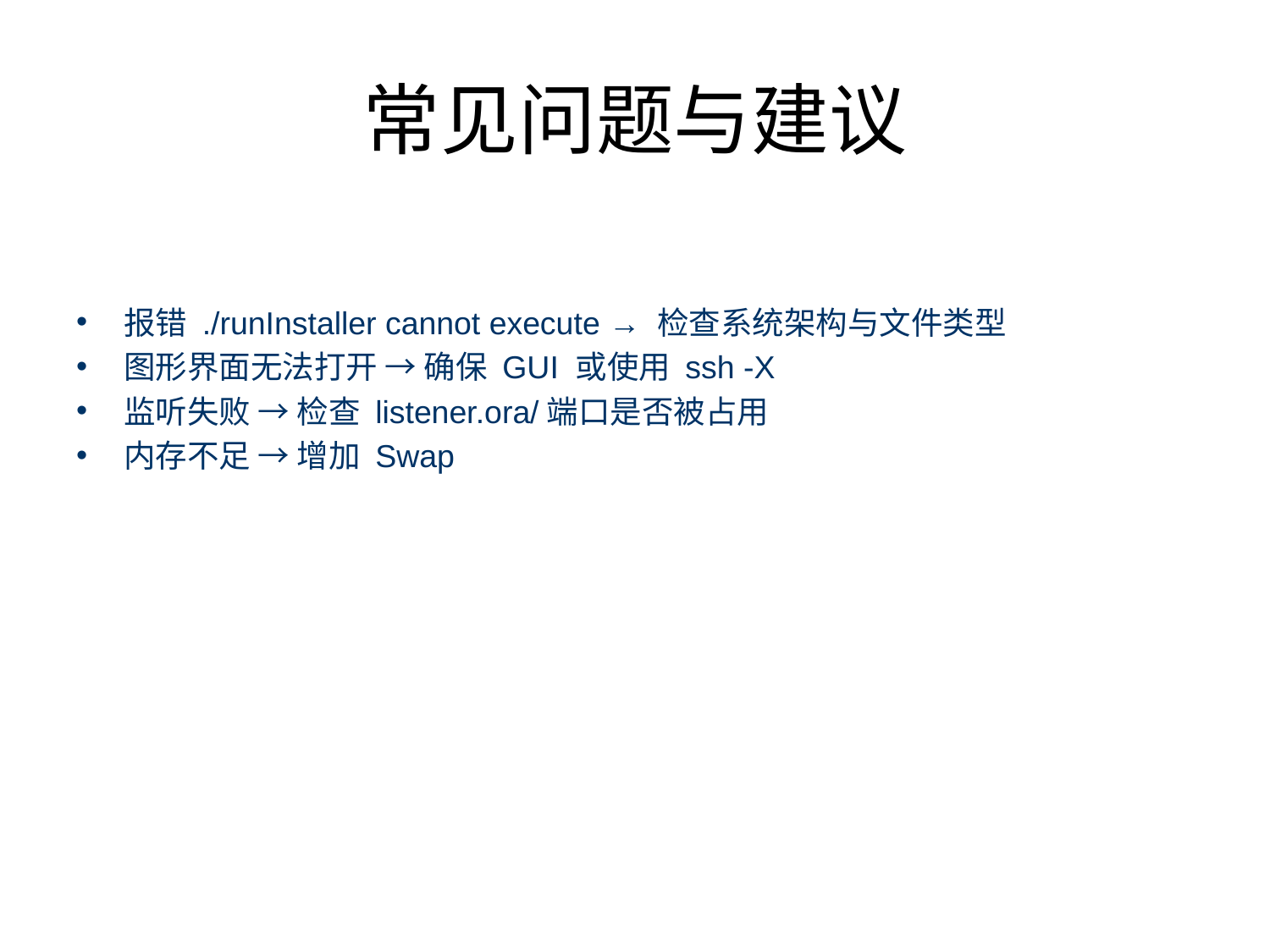

# 常见问题与建议

报错 ./runInstaller cannot execute → 检查系统架构与文件类型
图形界面无法打开 → 确保 GUI 或使用 ssh -X
监听失败 → 检查 listener.ora/端口是否被占用
内存不足 → 增加 Swap